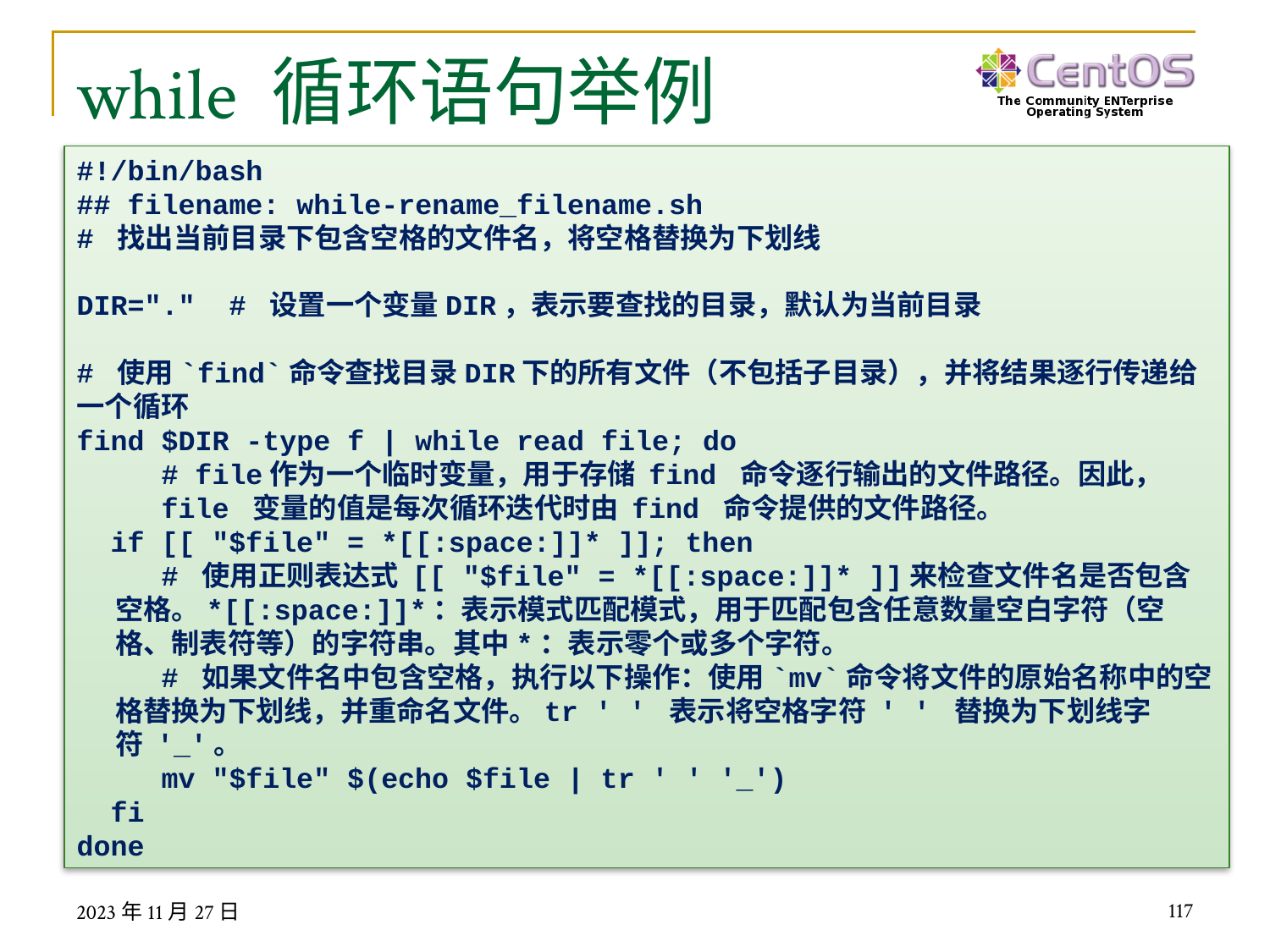

# while 循环语句举例
#!/bin/bash
## filename: while-rename_filename.sh
# 找出当前目录下包含空格的文件名，将空格替换为下划线

DIR="."  # 设置一个变量DIR，表示要查找的目录，默认为当前目录

# 使用`find`命令查找目录DIR下的所有文件（不包括子目录），并将结果逐行传递给一个循环
find $DIR -type f | while read file; do
     # file作为一个临时变量，用于存储 find 命令逐行输出的文件路径。因此，
     file 变量的值是每次循环迭代时由 find 命令提供的文件路径。
  if [[ "$file" = *[[:space:]]* ]]; then
     # 使用正则表达式 [[ "$file" = *[[:space:]]* ]]来检查文件名是否包含
     空格。*[[:space:]]*：表示模式匹配模式，用于匹配包含任意数量空白字符（空
     格、制表符等）的字符串。其中*：表示零个或多个字符。
     # 如果文件名中包含空格，执行以下操作：使用`mv`命令将文件的原始名称中的空
     格替换为下划线，并重命名文件。tr ' ' 表示将空格字符 ' ' 替换为下划线字
     符 '_'。
     mv "$file" $(echo $file | tr ' ' '_')
  fi
done
2023年11月27日
117